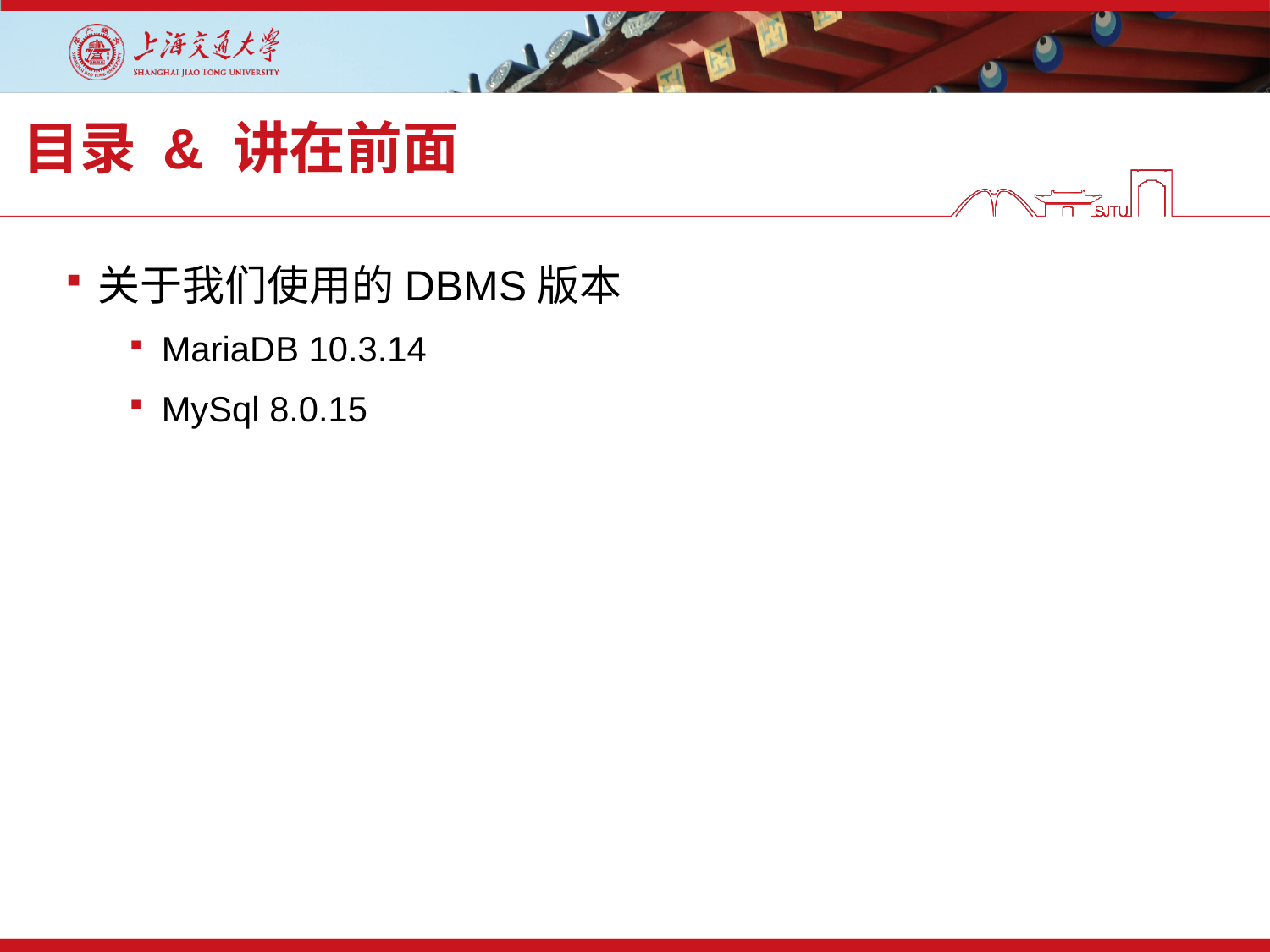

# 目录 & 讲在前面
关于我们使用的DBMS版本
MariaDB 10.3.14
MySql 8.0.15